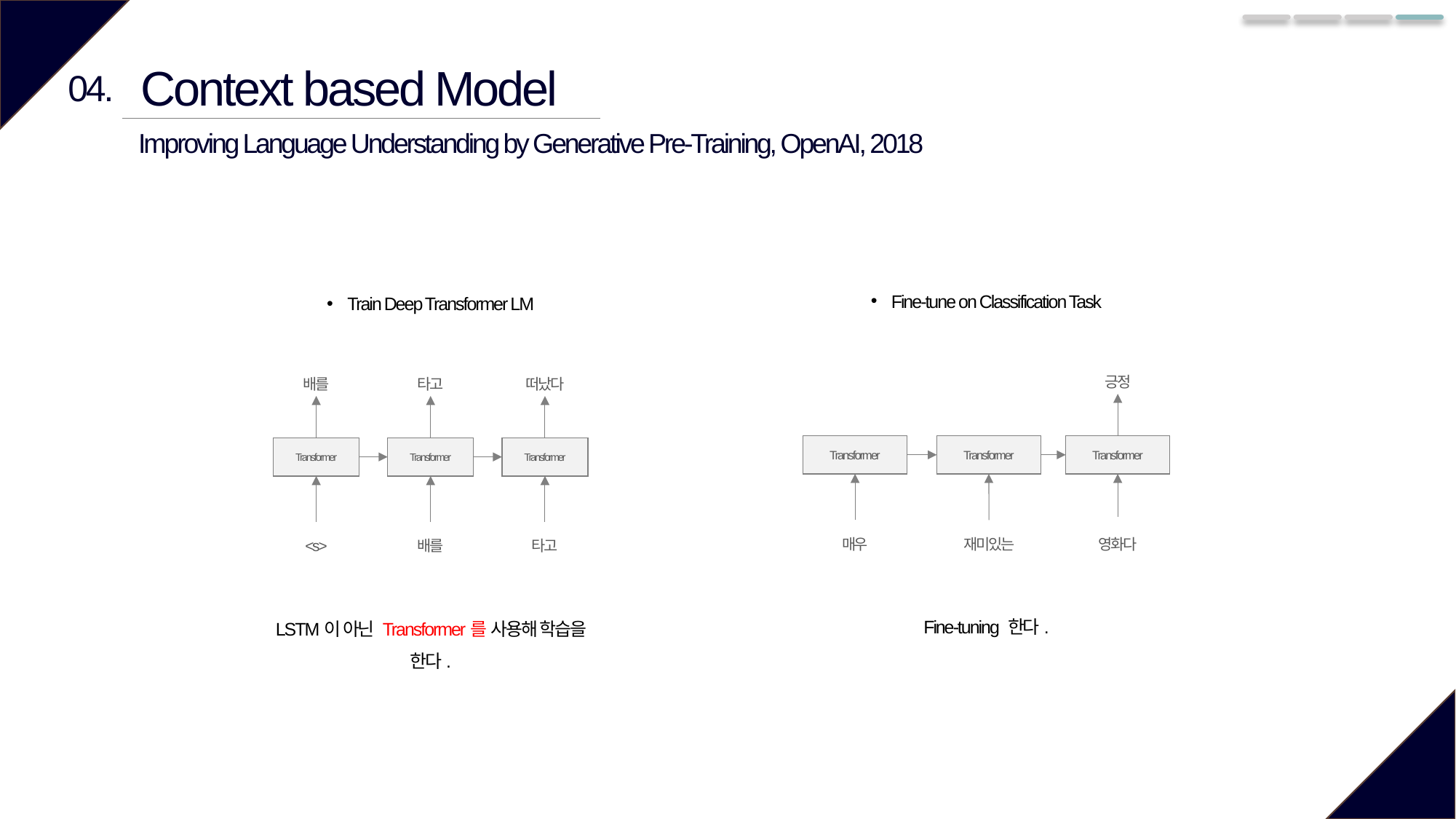

Context based Model
04.
Improving Language Understanding by Generative Pre-Training, OpenAI, 2018
Fine-tune on Classification Task
긍정
Transformer
Transformer
Transformer
매우
재미있는
영화다
Fine-tuning 한다.
Train Deep Transformer LM
배를
타고
떠났다
Transformer
Transformer
Transformer
<s>
배를
타고
LSTM이 아닌 Transformer를 사용해 학습을 한다.